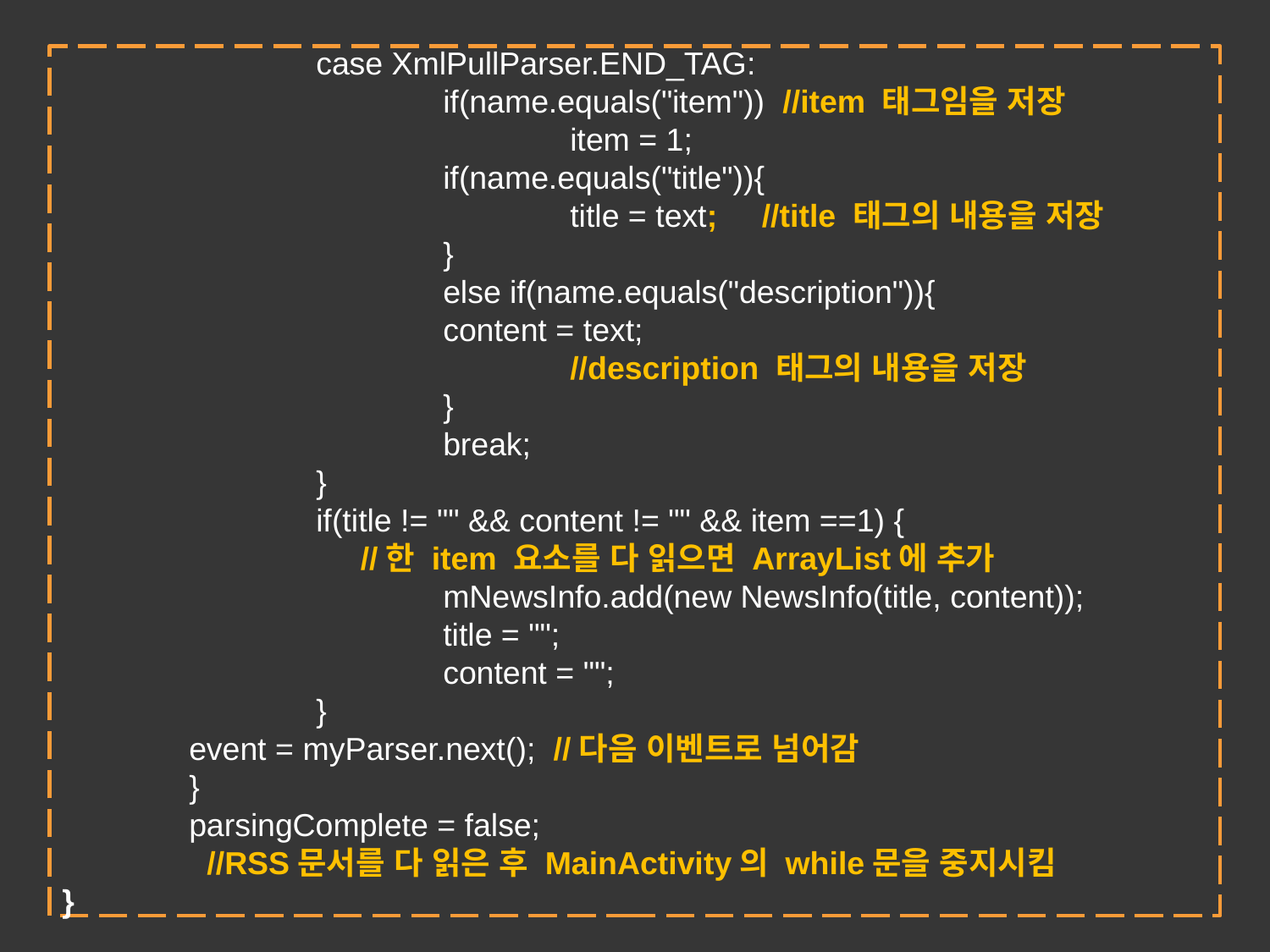

case XmlPullParser.END_TAG:
			if(name.equals("item"))  //item 태그임을 저장
				item = 1;
			if(name.equals("title")){
				title = text;     //title 태그의 내용을 저장
			}
			else if(name.equals("description")){
                            		content = text;
//description 태그의 내용을 저장
			}
			break;
		}
		if(title != "" && content != "" && item ==1) {
		     //한 item 요소를 다 읽으면 ArrayList에 추가
			mNewsInfo.add(new NewsInfo(title, content));
                    		title = "";
                    		content = "";
		}
	event = myParser.next();  //다음 이벤트로 넘어감
	}
	parsingComplete = false;
	  //RSS문서를 다 읽은 후 MainActivity의 while문을 중지시킴
}